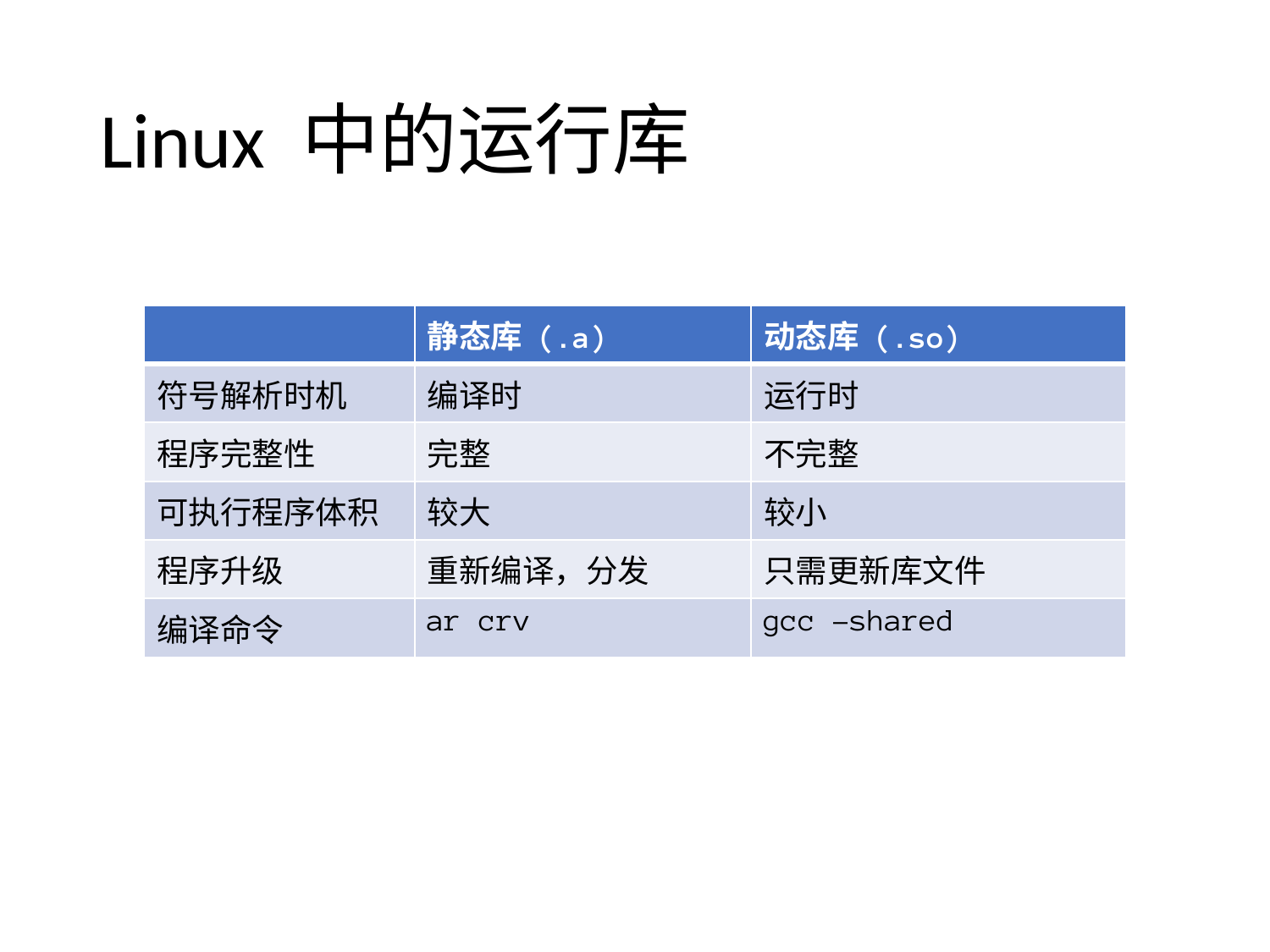

# Linux 中的运行库
|  | 静态库 (.a) | 动态库 (.so) |
| --- | --- | --- |
| 符号解析时机 | 编译时 | 运行时 |
| 程序完整性 | 完整 | 不完整 |
| 可执行程序体积 | 较大 | 较小 |
| 程序升级 | 重新编译，分发 | 只需更新库文件 |
| 编译命令 | ar crv | gcc -shared |